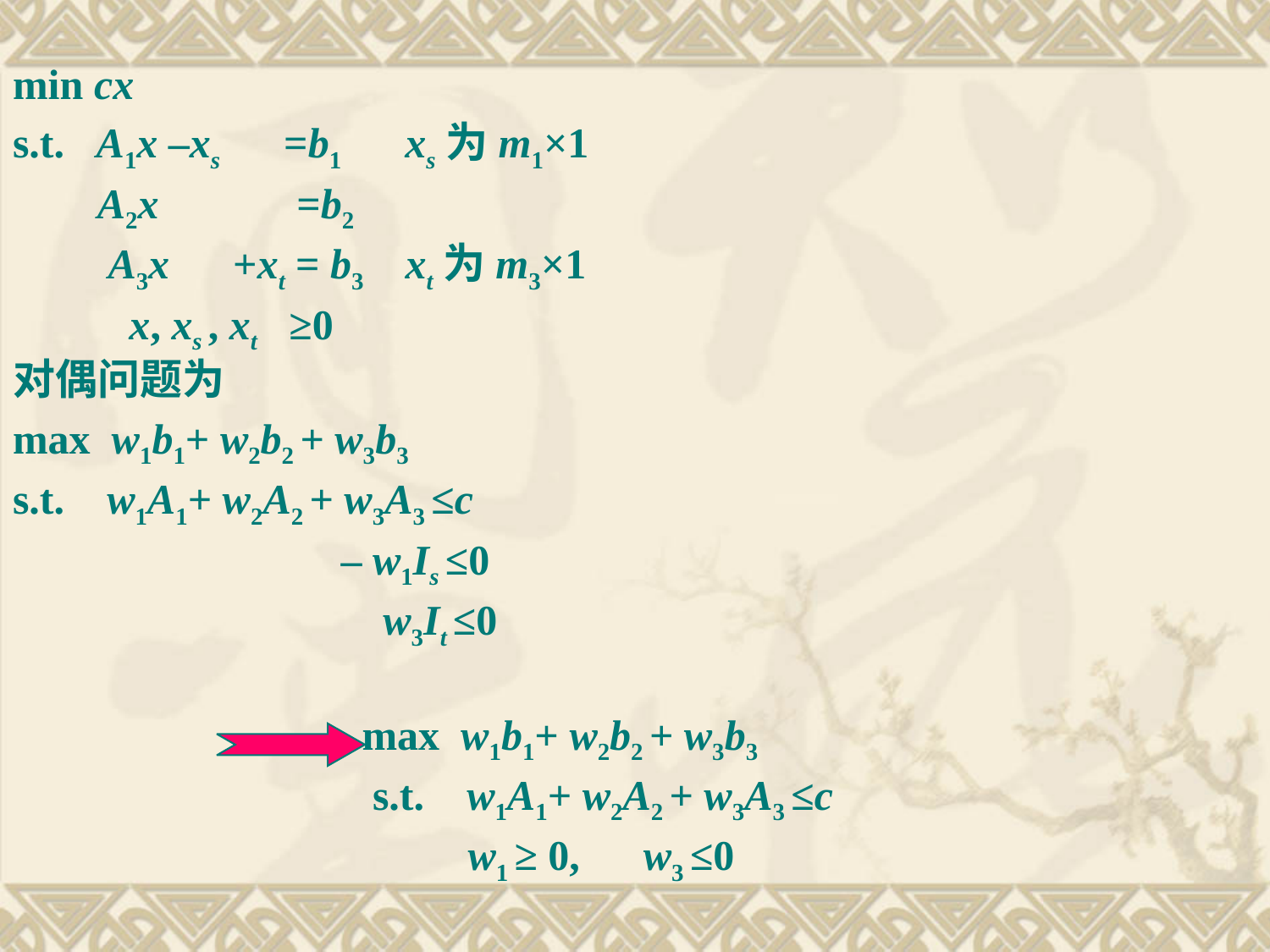

min cx
s.t.   A1x –xs      =b1      xs为m1×1
        A2x             =b2
         A3x      +xt = b3      xt为m3×1
           x, xs , xt   ≥0
对偶问题为
max  w1b1+ w2b2 + w3b3
s.t.    w1A1+ w2A2 + w3A3 ≤c
                               – w1Is ≤0
                                   w3It ≤0

                                 max  w1b1+ w2b2 + w3b3
                                  s.t.    w1A1+ w2A2 + w3A3 ≤c
                                           w1 ≥ 0,      w3 ≤0